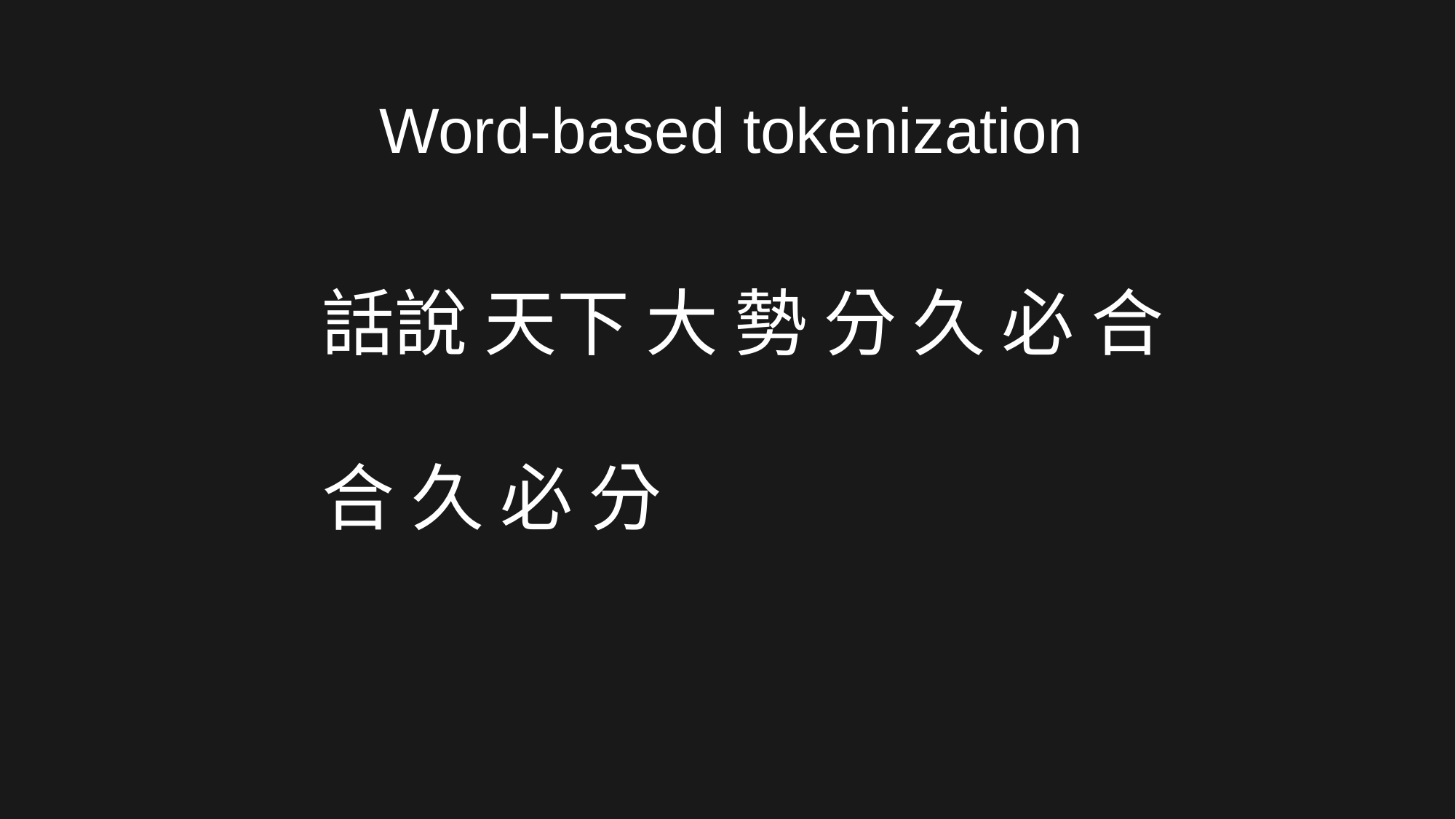

Word-based tokenization
話說 天下 大 勢 分 久 必 合

合 久 必 分